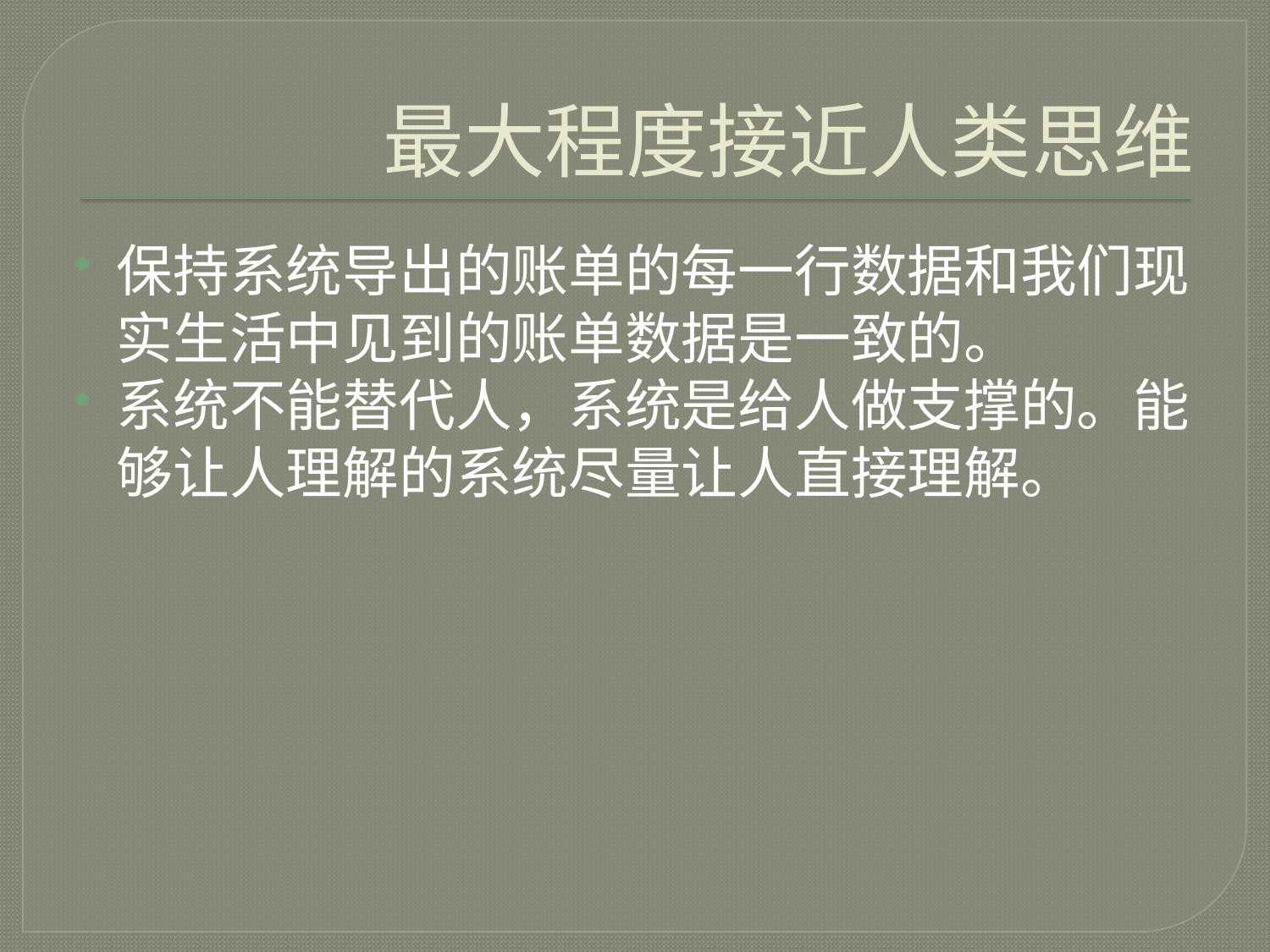

# 最大程度接近人类思维
保持系统导出的账单的每一行数据和我们现实生活中见到的账单数据是一致的。
系统不能替代人，系统是给人做支撑的。能够让人理解的系统尽量让人直接理解。